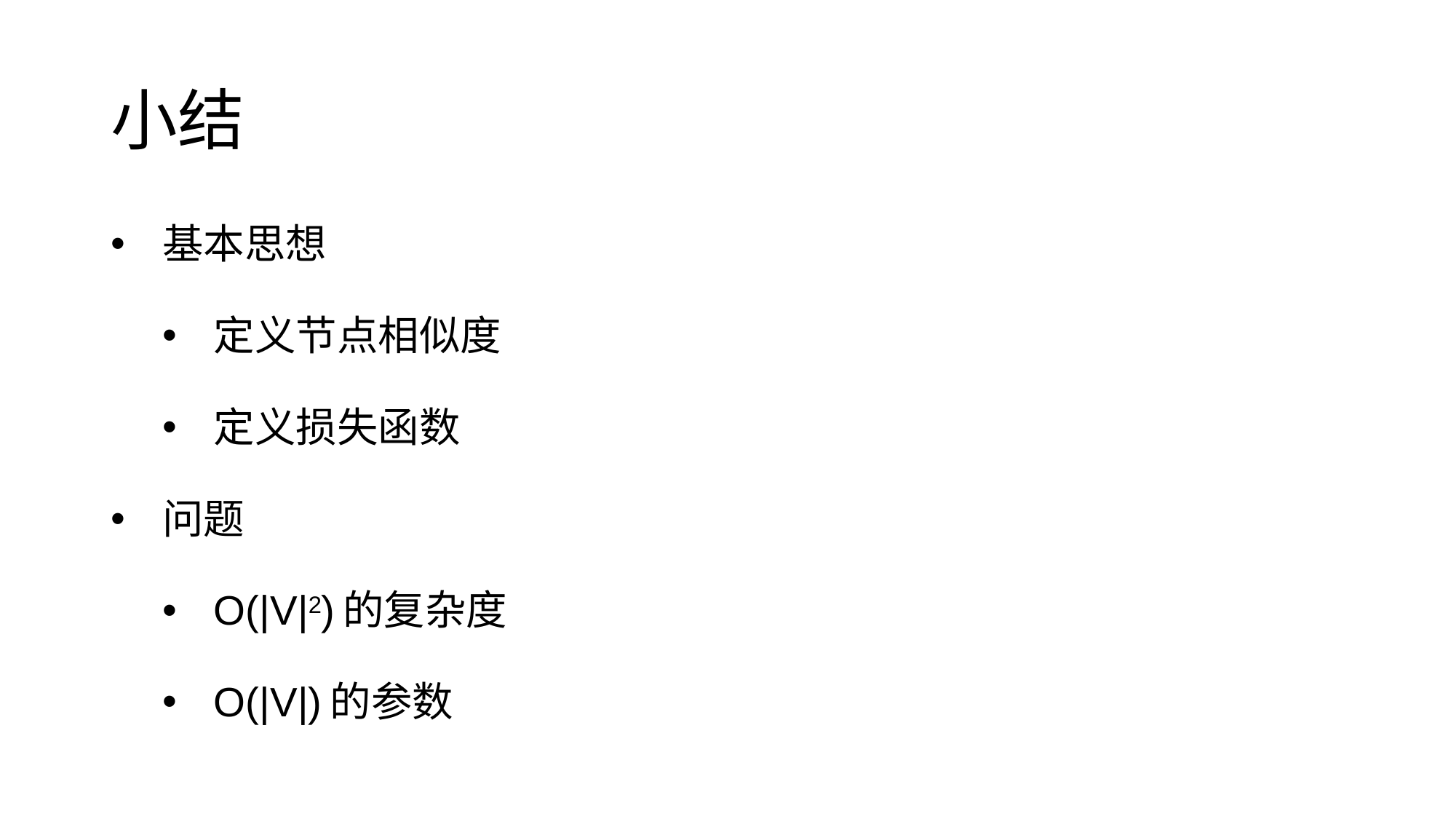

# 小结
基本思想
定义节点相似度
定义损失函数
问题
O(|V|2)的复杂度
O(|V|)的参数